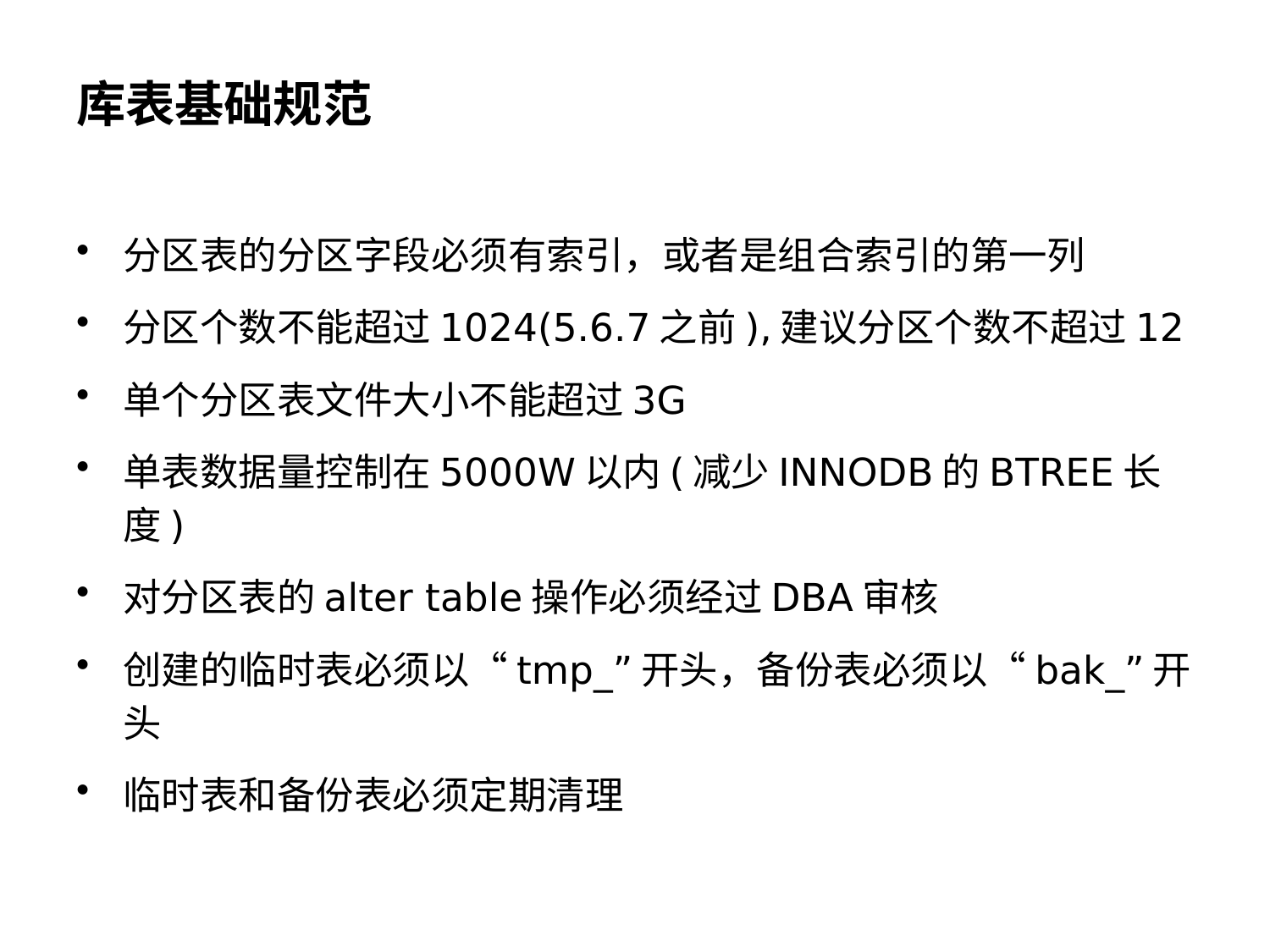

# 库表基础规范
分区表的分区字段必须有索引，或者是组合索引的第一列
分区个数不能超过1024(5.6.7之前),建议分区个数不超过12
单个分区表文件大小不能超过3G
单表数据量控制在5000W以内(减少INNODB的BTREE长度)
对分区表的alter table操作必须经过DBA审核
创建的临时表必须以“tmp_”开头，备份表必须以“bak_”开头
临时表和备份表必须定期清理